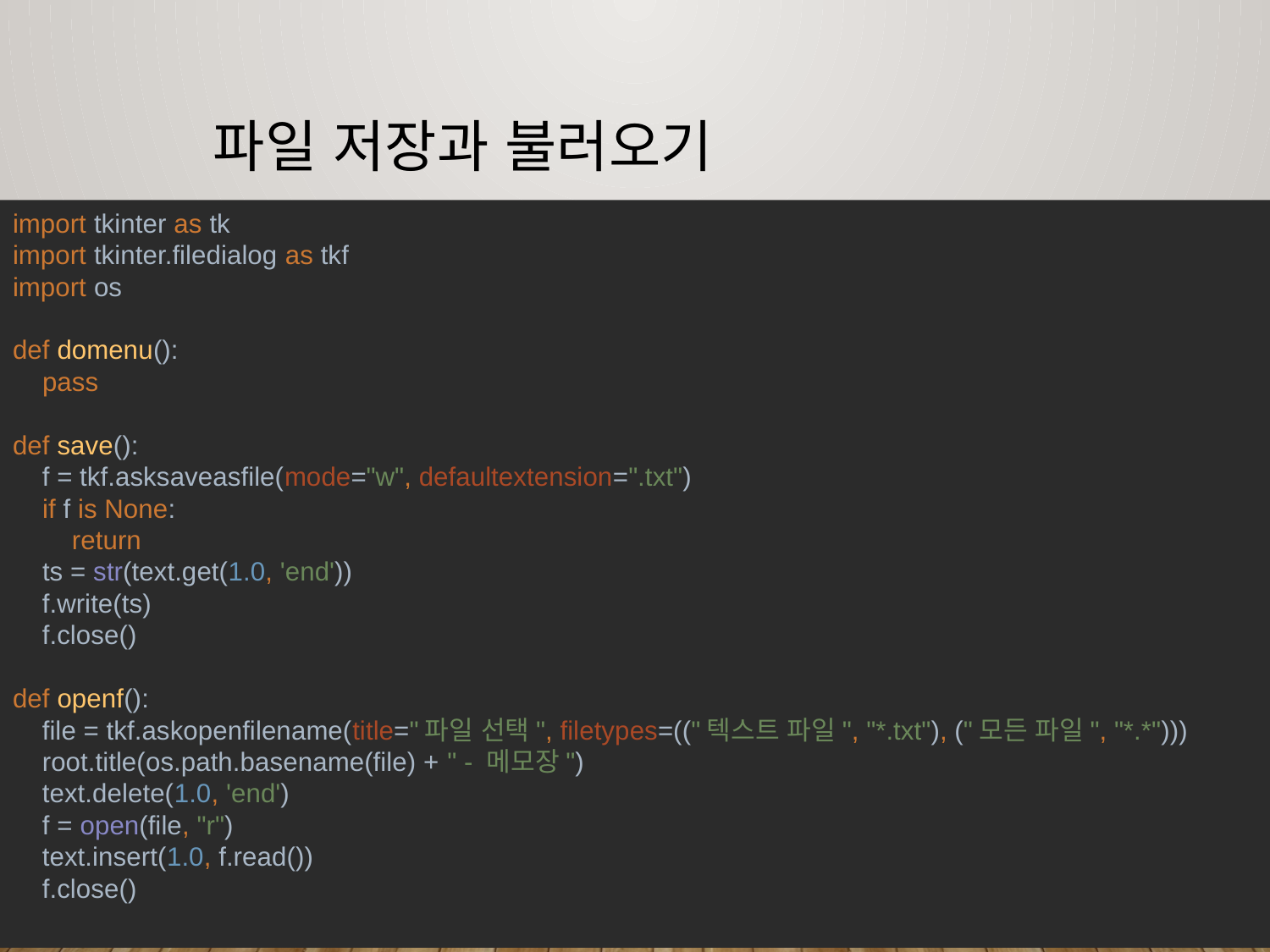

# 파일 저장과 불러오기
import tkinter as tk
import tkinter.filedialog as tkf
import os
def domenu():
    pass
def save():
    f = tkf.asksaveasfile(mode="w", defaultextension=".txt")
    if f is None:
        return
    ts = str(text.get(1.0, 'end'))
    f.write(ts)
    f.close()
def openf():
    file = tkf.askopenfilename(title="파일 선택", filetypes=(("텍스트 파일", "*.txt"), ("모든 파일", "*.*")))
    root.title(os.path.basename(file) + " - 메모장")
    text.delete(1.0, 'end')
    f = open(file, "r")
    text.insert(1.0, f.read())
    f.close()